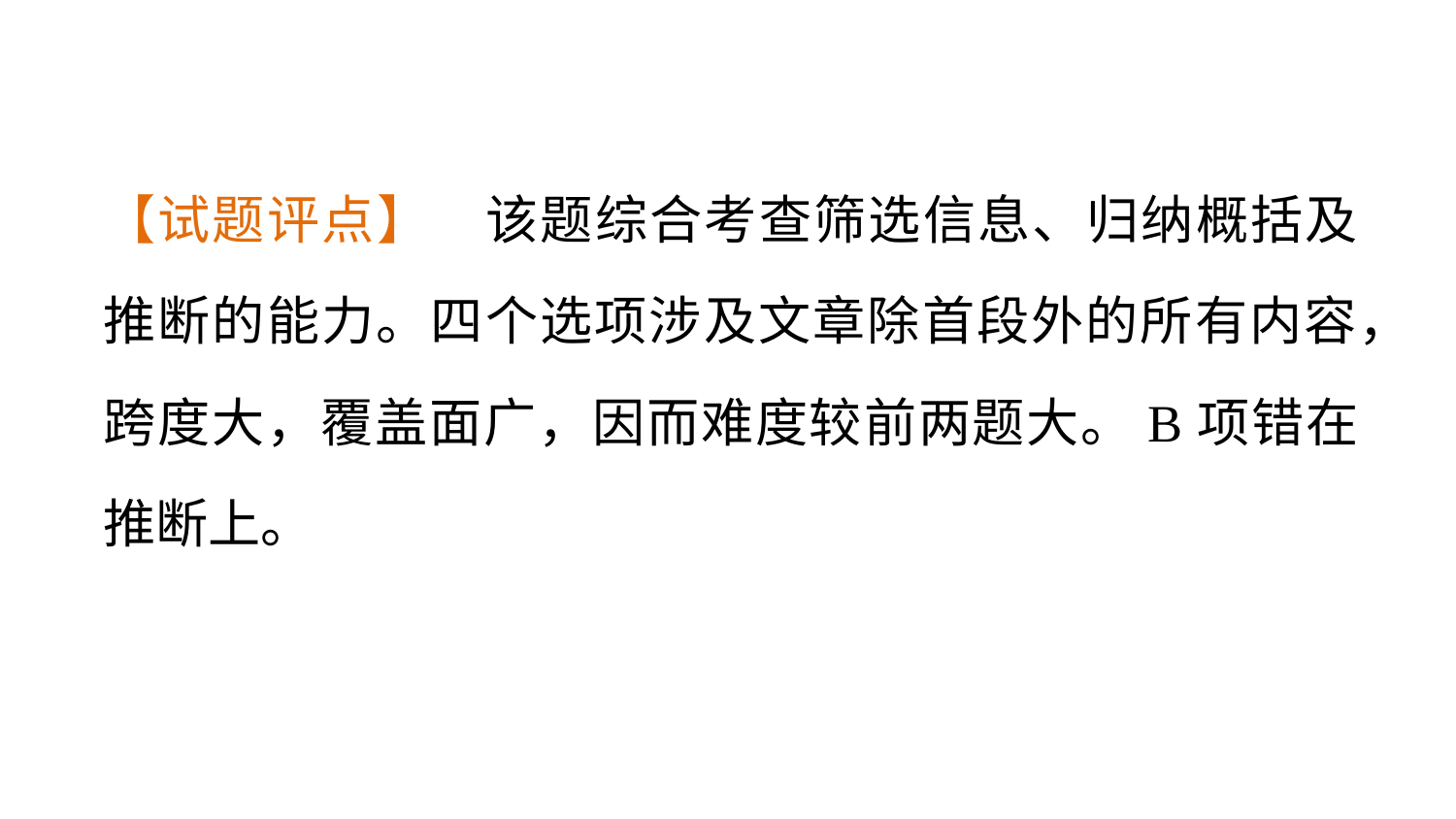

【试题评点】　该题综合考查筛选信息、归纳概括及推断的能力。四个选项涉及文章除首段外的所有内容，跨度大，覆盖面广，因而难度较前两题大。B项错在推断上。